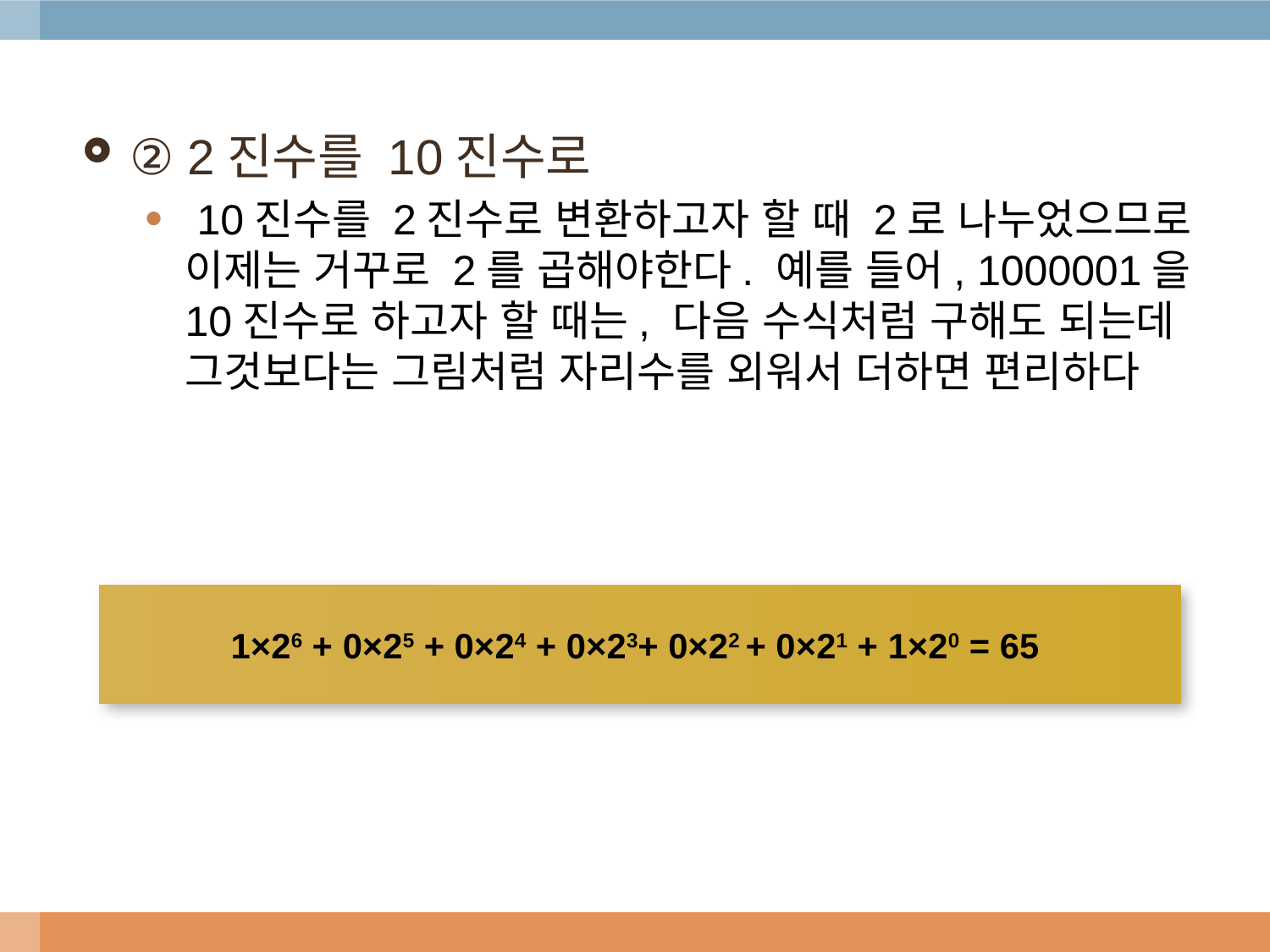

② 2진수를 10진수로
 10진수를 2진수로 변환하고자 할 때 2로 나누었으므로 이제는 거꾸로 2를 곱해야한다. 예를 들어, 1000001을 10진수로 하고자 할 때는, 다음 수식처럼 구해도 되는데 그것보다는 그림처럼 자리수를 외워서 더하면 편리하다
1×26 + 0×25 + 0×24 + 0×23+ 0×22 + 0×21 + 1×20 = 65